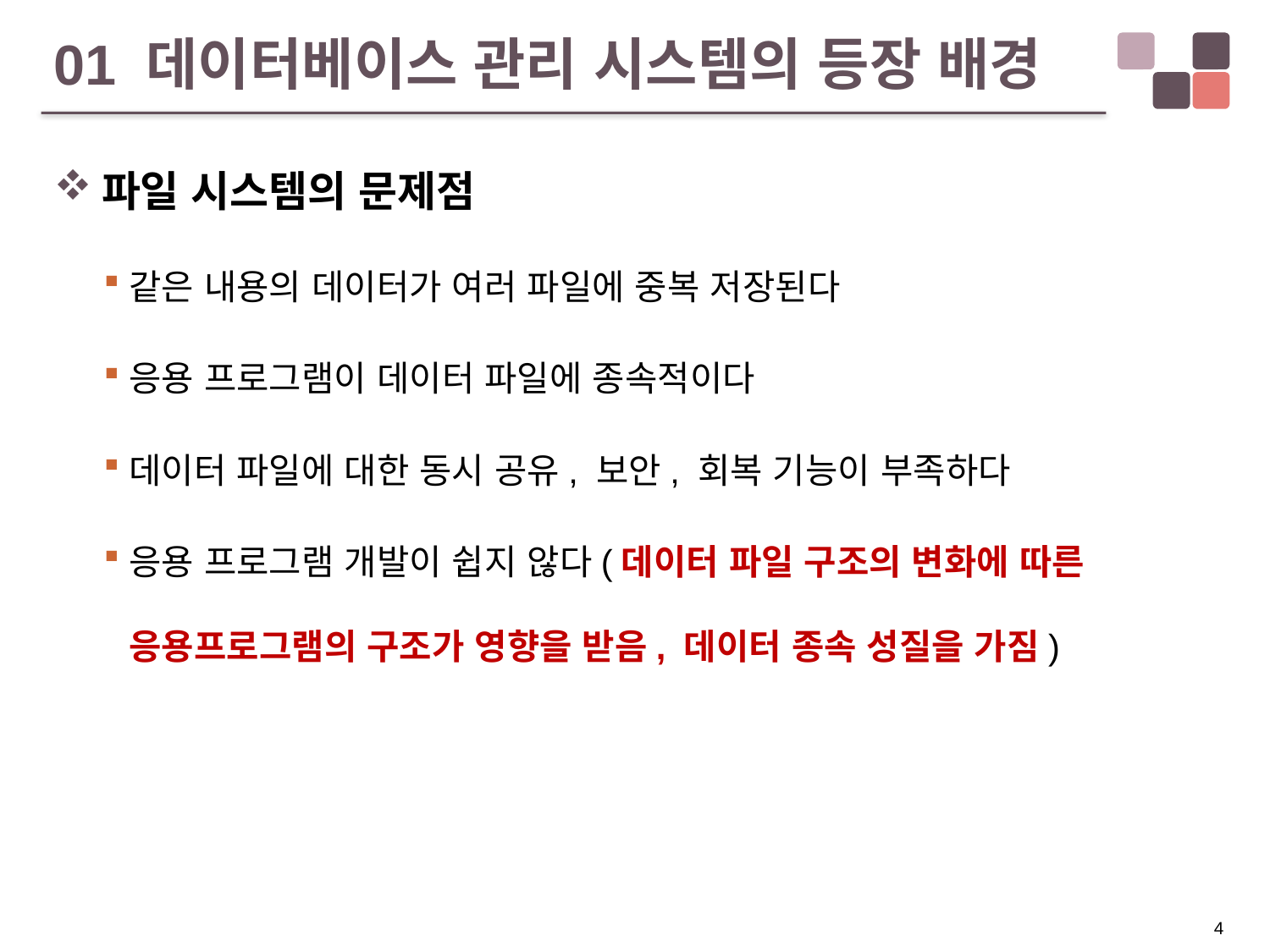

# 01 데이터베이스 관리 시스템의 등장 배경
파일 시스템의 문제점
같은 내용의 데이터가 여러 파일에 중복 저장된다
응용 프로그램이 데이터 파일에 종속적이다
데이터 파일에 대한 동시 공유, 보안, 회복 기능이 부족하다
응용 프로그램 개발이 쉽지 않다(데이터 파일 구조의 변화에 따른 응용프로그램의 구조가 영향을 받음, 데이터 종속 성질을 가짐)